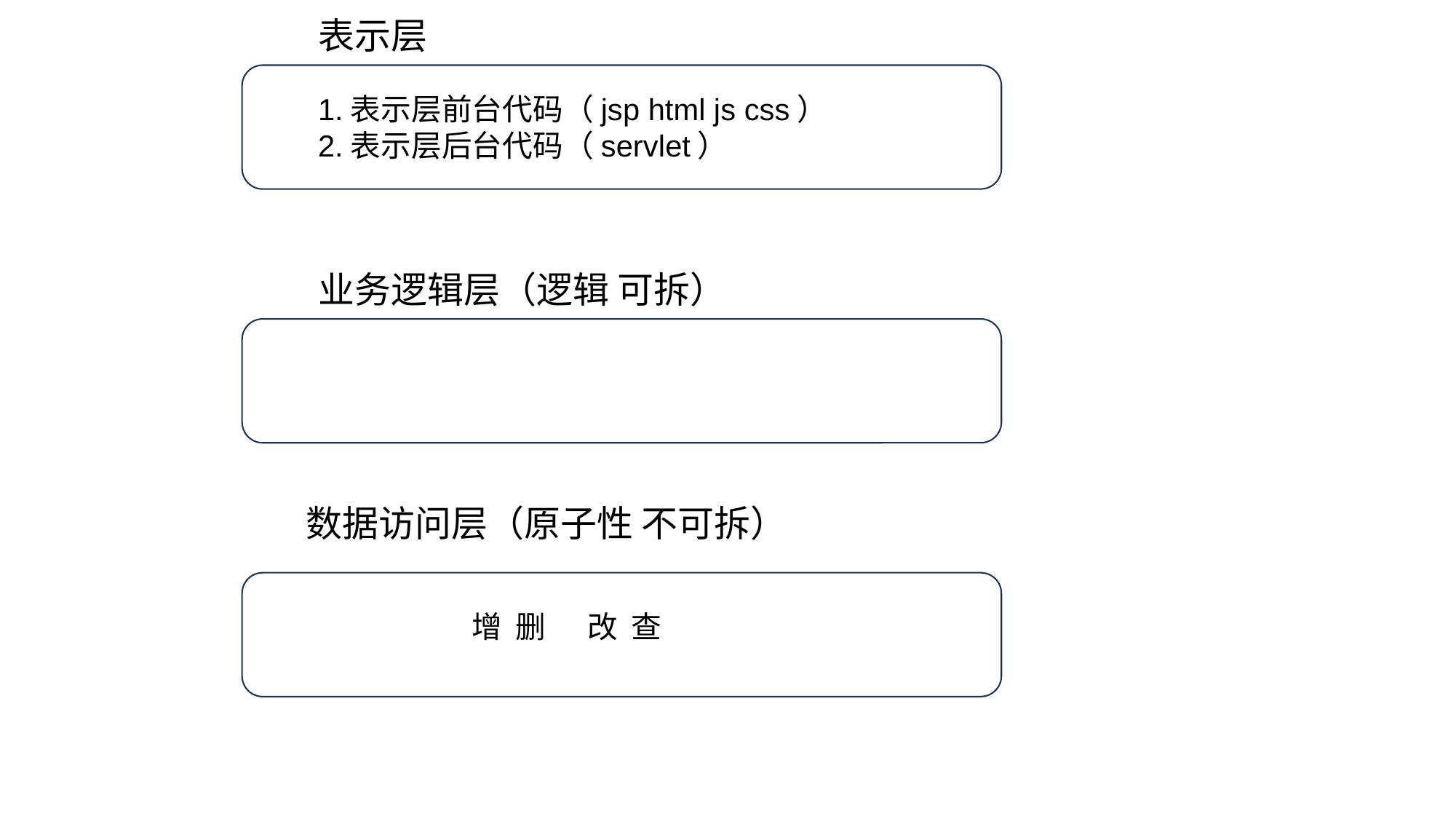

表示层

1.表示层前台代码（jsp html js css）
2.表示层后台代码（servlet）
业务逻辑层（逻辑 可拆）

数据访问层（原子性 不可拆）

增  删	 改  查